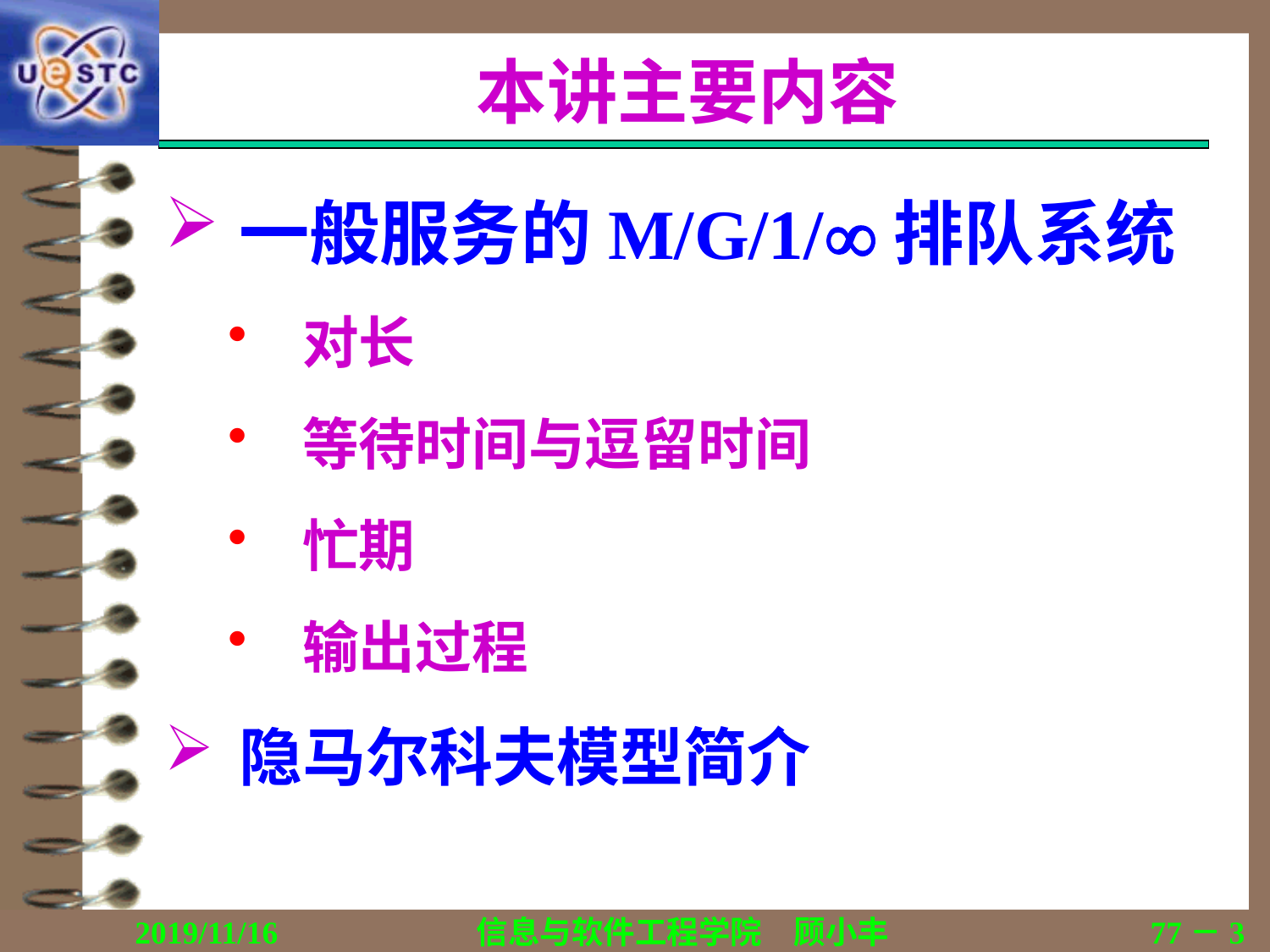

# 本讲主要内容
一般服务的M/G/1/∞排队系统
对长
等待时间与逗留时间
忙期
输出过程
隐马尔科夫模型简介
2019/11/16
信息与软件工程学院　顾小丰
77－3